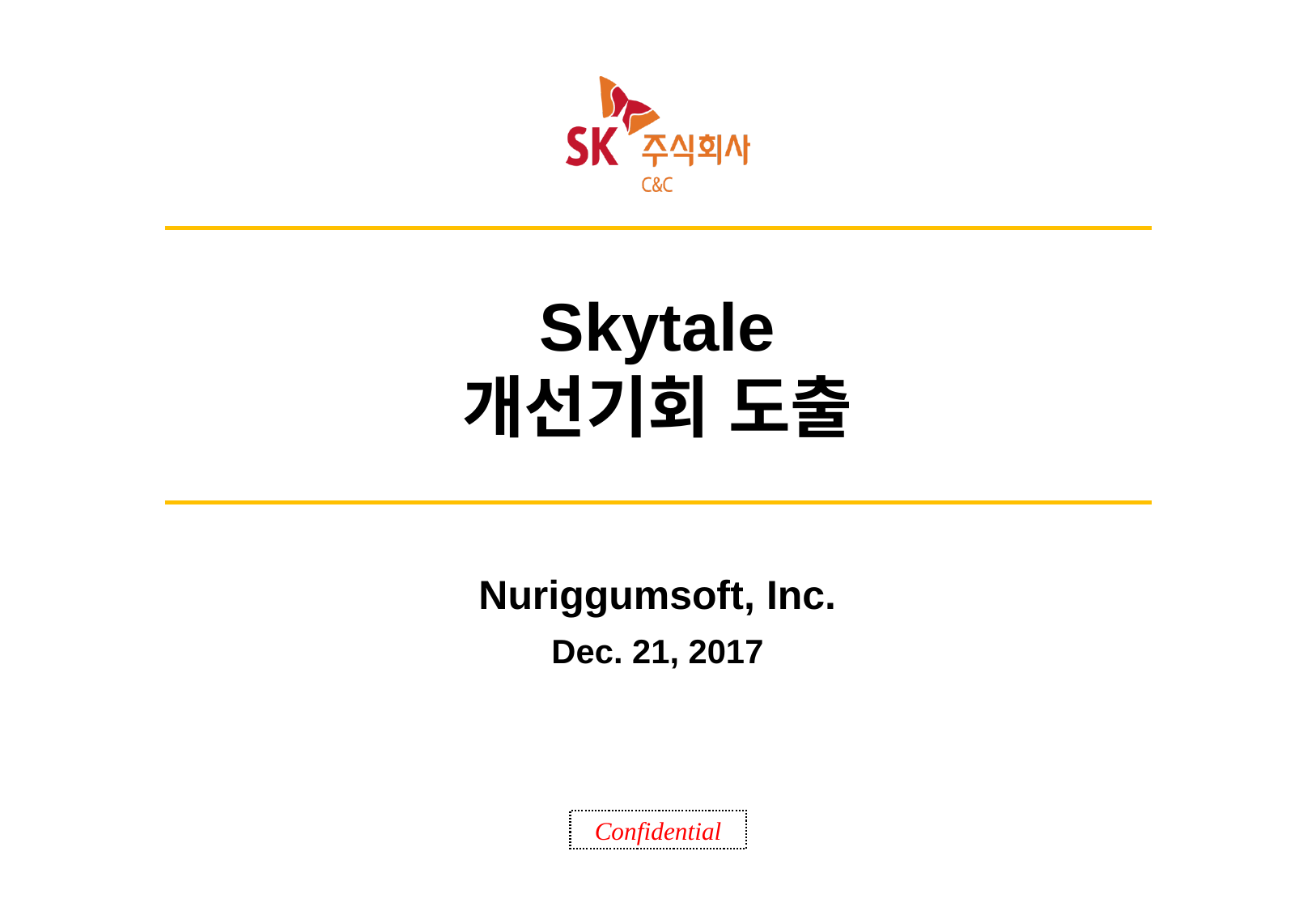

# Skytale 개선기회 도출
Nuriggumsoft, Inc.
Dec. 21, 2017